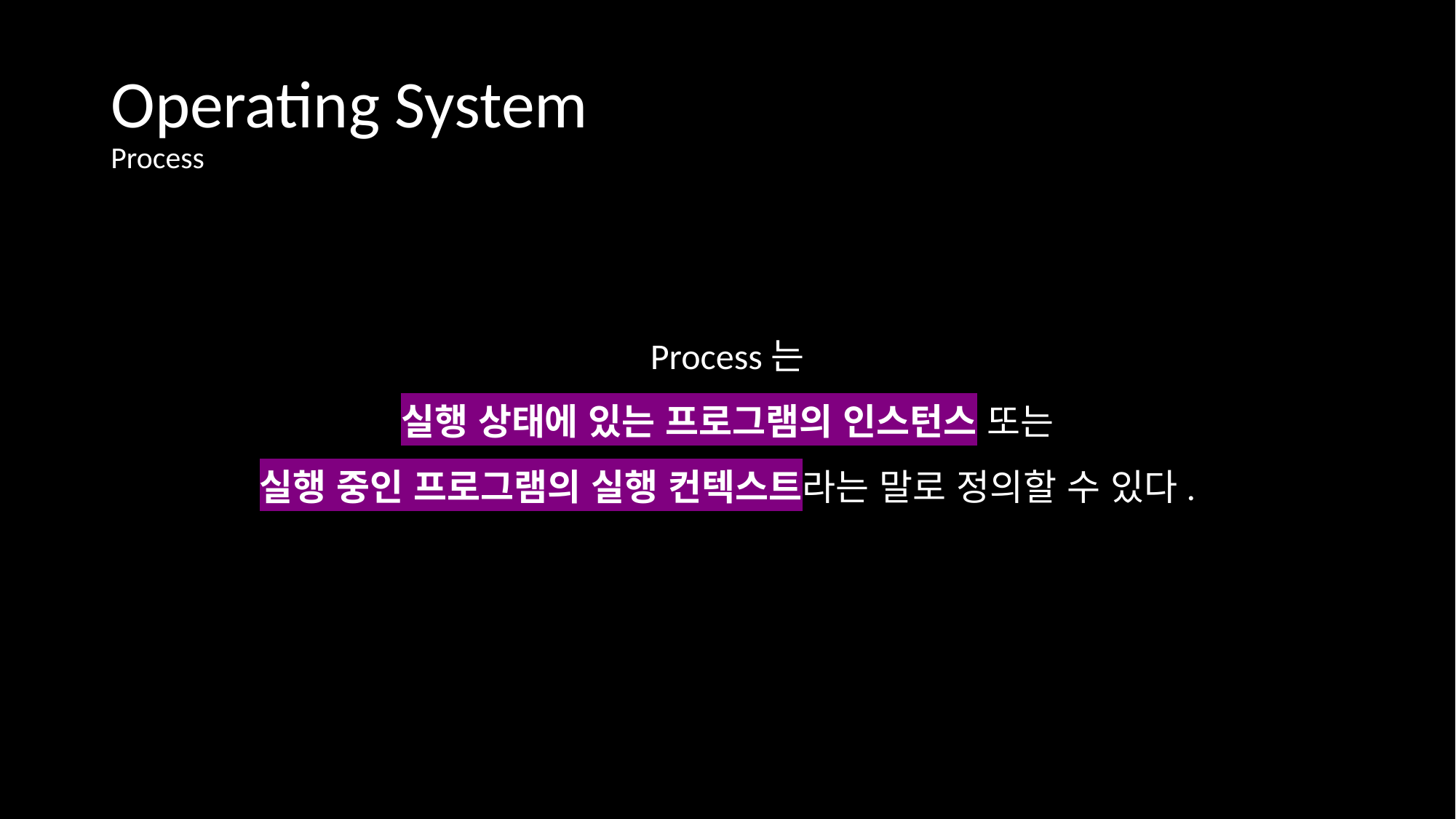

# Operating System Process
Process는
실행 상태에 있는 프로그램의 인스턴스 또는
실행 중인 프로그램의 실행 컨텍스트라는 말로 정의할 수 있다.